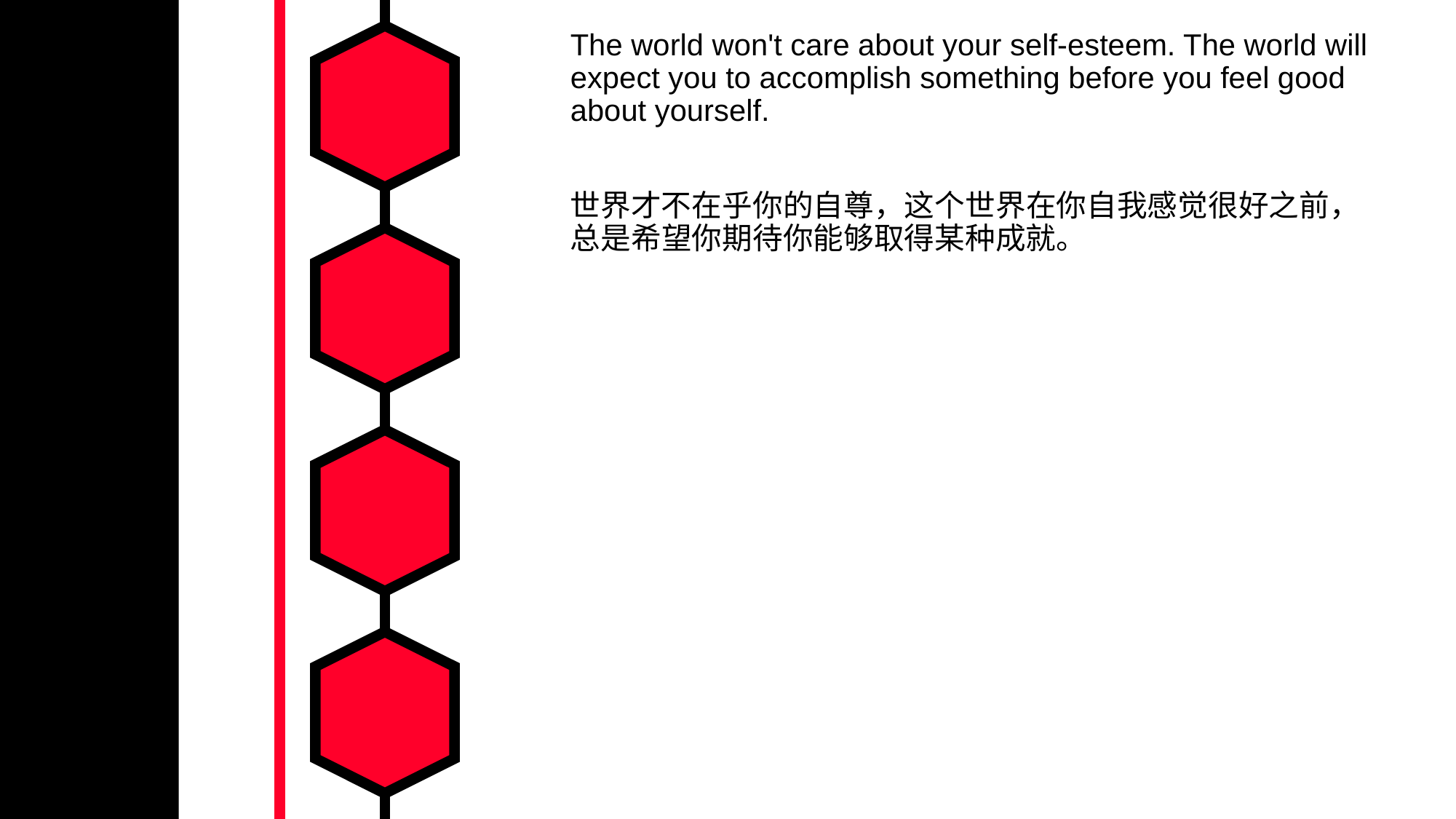

#
The world won't care about your self-esteem. The world will expect you to accomplish something before you feel good about yourself.

世界才不在乎你的自尊，这个世界在你自我感觉很好之前，总是希望你期待你能够取得某种成就。